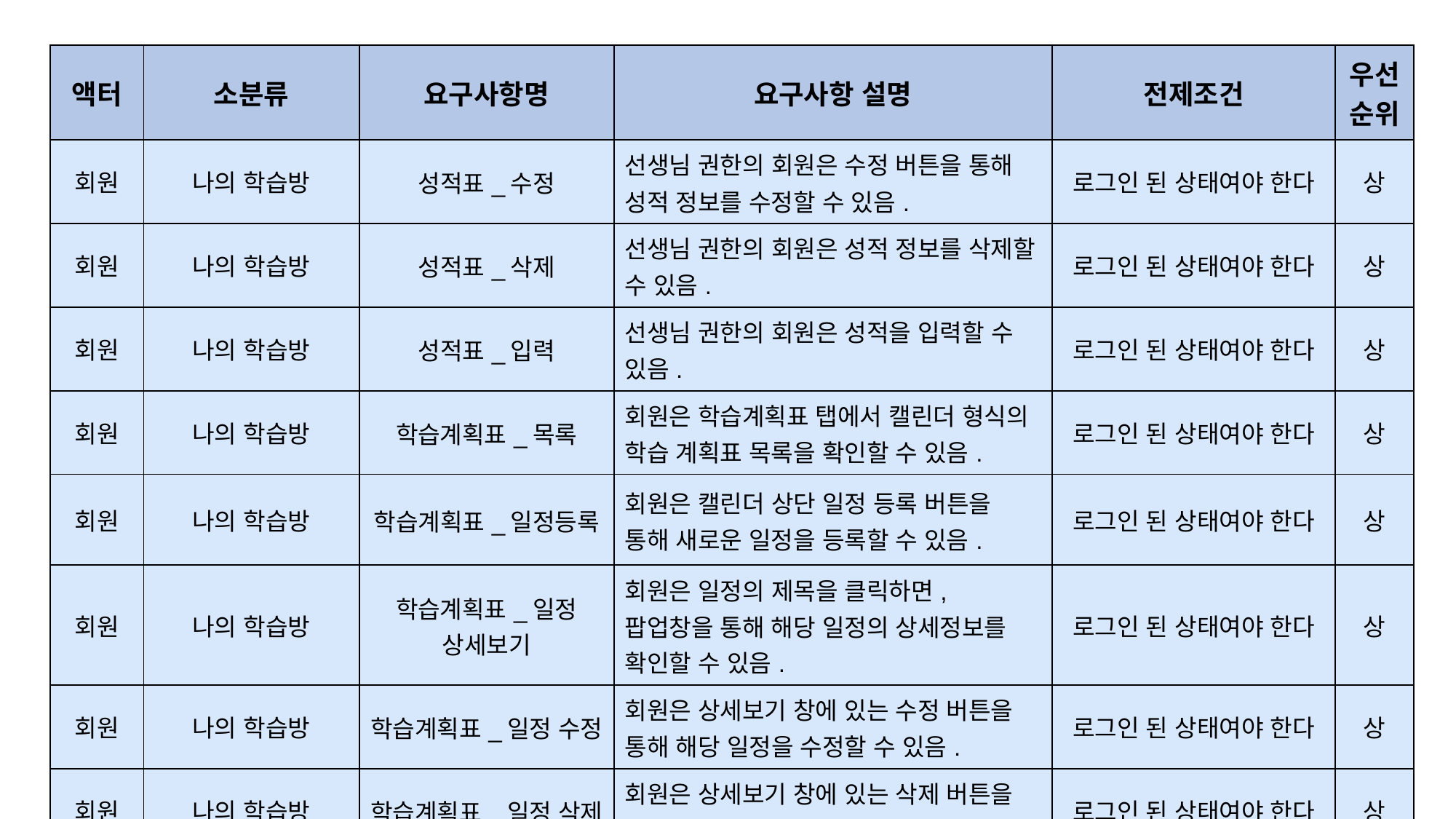

| 액터 | 소분류 | 요구사항명 | 요구사항 설명 | 전제조건 | 우선순위 |
| --- | --- | --- | --- | --- | --- |
| 회원 | 나의 학습방 | 성적표\_수정 | 선생님 권한의 회원은 수정 버튼을 통해 성적 정보를 수정할 수 있음. | 로그인 된 상태여야 한다 | 상 |
| 회원 | 나의 학습방 | 성적표\_삭제 | 선생님 권한의 회원은 성적 정보를 삭제할 수 있음. | 로그인 된 상태여야 한다 | 상 |
| 회원 | 나의 학습방 | 성적표\_입력 | 선생님 권한의 회원은 성적을 입력할 수 있음. | 로그인 된 상태여야 한다 | 상 |
| 회원 | 나의 학습방 | 학습계획표\_목록 | 회원은 학습계획표 탭에서 캘린더 형식의 학습 계획표 목록을 확인할 수 있음. | 로그인 된 상태여야 한다 | 상 |
| 회원 | 나의 학습방 | 학습계획표\_일정등록 | 회원은 캘린더 상단 일정 등록 버튼을 통해 새로운 일정을 등록할 수 있음. | 로그인 된 상태여야 한다 | 상 |
| 회원 | 나의 학습방 | 학습계획표\_일정 상세보기 | 회원은 일정의 제목을 클릭하면, 팝업창을 통해 해당 일정의 상세정보를 확인할 수 있음. | 로그인 된 상태여야 한다 | 상 |
| 회원 | 나의 학습방 | 학습계획표\_일정 수정 | 회원은 상세보기 창에 있는 수정 버튼을 통해 해당 일정을 수정할 수 있음. | 로그인 된 상태여야 한다 | 상 |
| 회원 | 나의 학습방 | 학습계획표\_일정 삭제 | 회원은 상세보기 창에 있는 삭제 버튼을 통해 해당 일정을 삭제할 수 있음. | 로그인 된 상태여야 한다 | 상 |